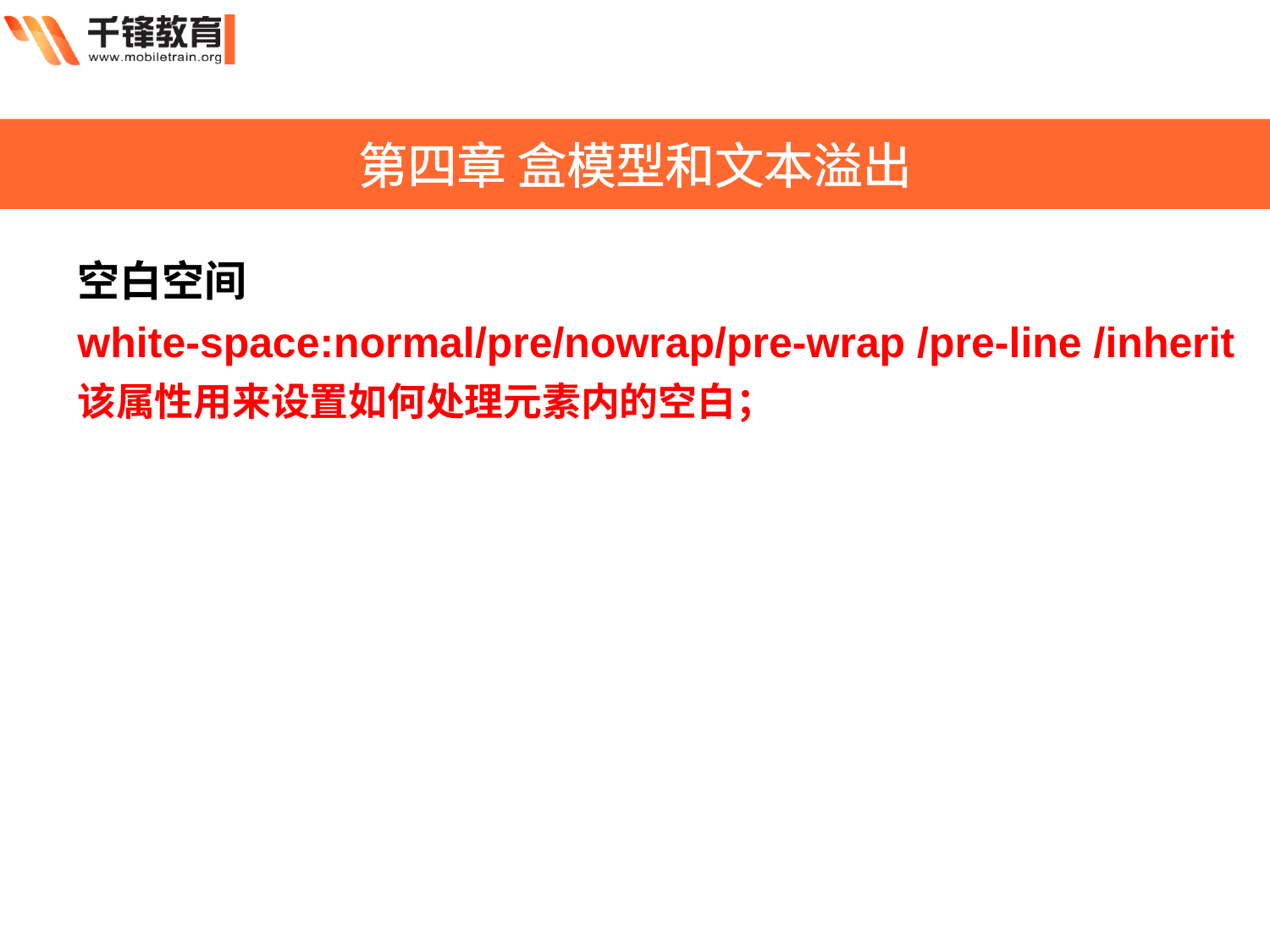

第四章 盒模型和文本溢出
空白空间
white-space:normal/pre/nowrap/pre-wrap /pre-line /inherit
该属性用来设置如何处理元素内的空白；